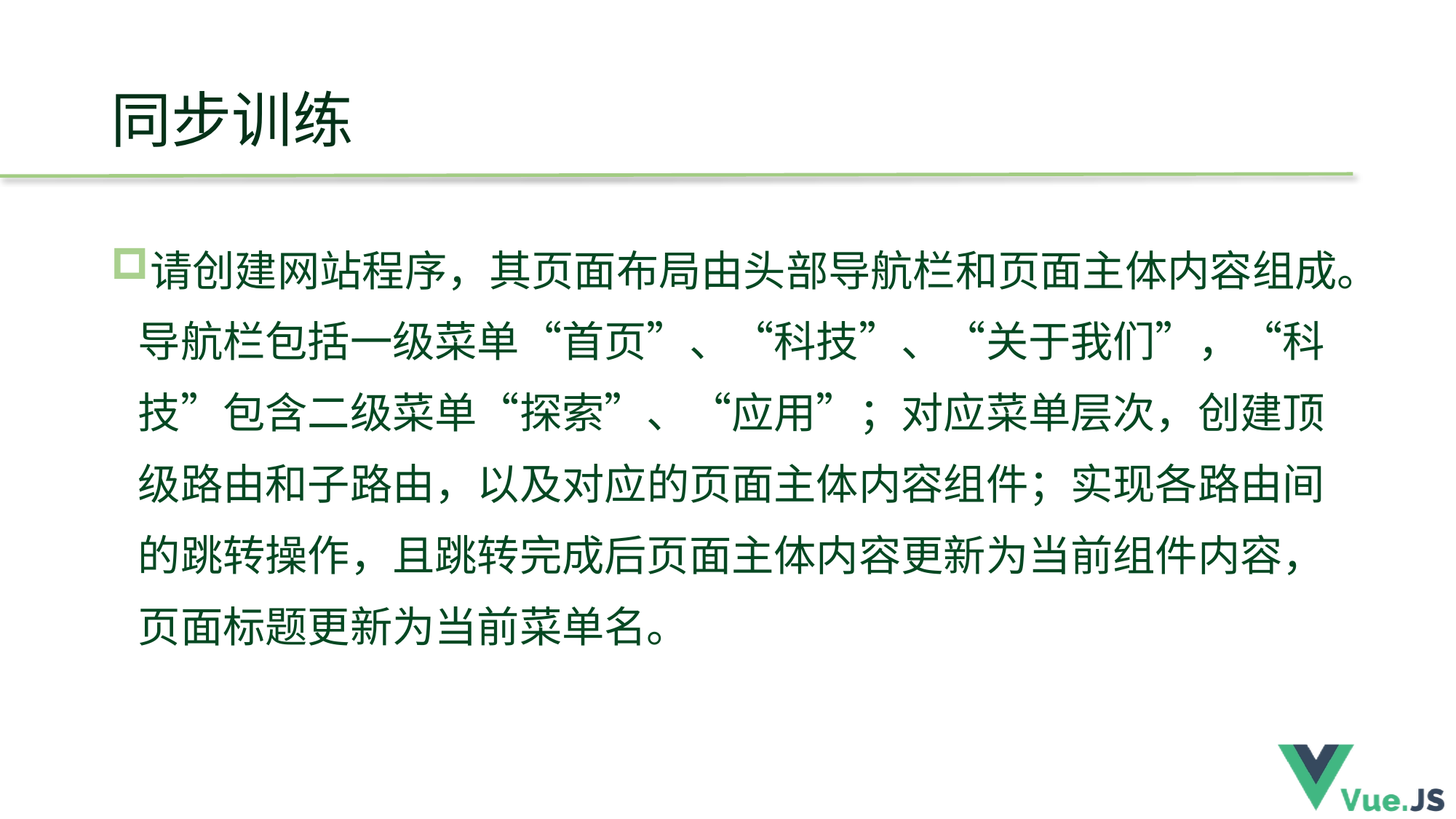

# 同步训练
请创建网站程序，其页面布局由头部导航栏和页面主体内容组成。导航栏包括一级菜单“首页”、“科技”、“关于我们”，“科技”包含二级菜单“探索”、“应用”；对应菜单层次，创建顶级路由和子路由，以及对应的页面主体内容组件；实现各路由间的跳转操作，且跳转完成后页面主体内容更新为当前组件内容，页面标题更新为当前菜单名。